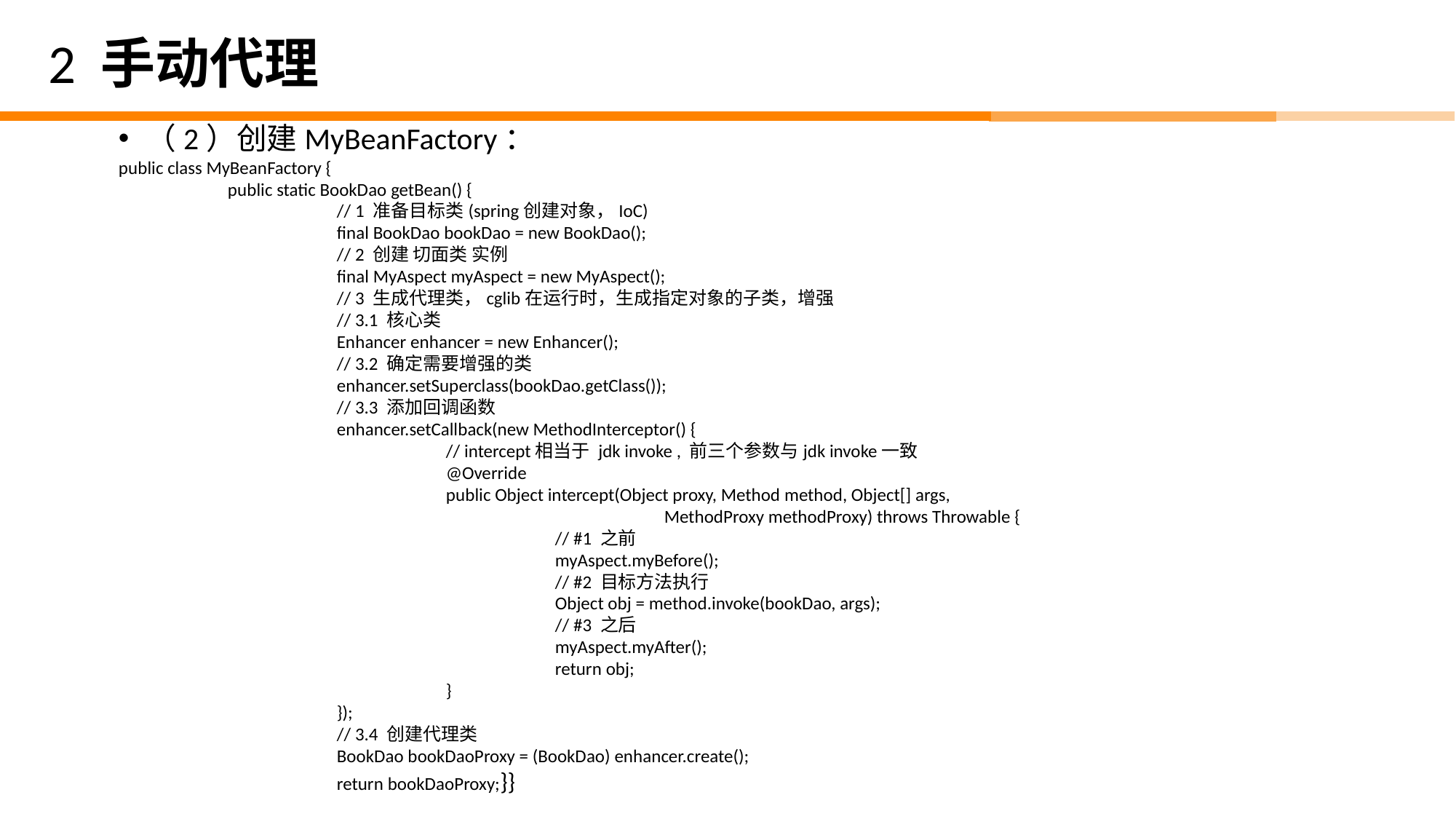

# 2 手动代理
（2）创建MyBeanFactory：
public class MyBeanFactory {
	public static BookDao getBean() {
		// 1 准备目标类(spring创建对象，IoC)
		final BookDao bookDao = new BookDao();
		// 2 创建 切面类 实例
		final MyAspect myAspect = new MyAspect();
		// 3 生成代理类，cglib在运行时，生成指定对象的子类，增强
		// 3.1 核心类
		Enhancer enhancer = new Enhancer();
		// 3.2 确定需要增强的类
		enhancer.setSuperclass(bookDao.getClass());
		// 3.3 添加回调函数
		enhancer.setCallback(new MethodInterceptor() {
			// intercept相当于 jdk invoke , 前三个参数与jdk invoke一致
			@Override
			public Object intercept(Object proxy, Method method, Object[] args,
					MethodProxy methodProxy) throws Throwable {
				// #1 之前
				myAspect.myBefore();
				// #2 目标方法执行
				Object obj = method.invoke(bookDao, args);
				// #3 之后
				myAspect.myAfter();
				return obj;
			}
		});
		// 3.4 创建代理类
		BookDao bookDaoProxy = (BookDao) enhancer.create();
		return bookDaoProxy;}}